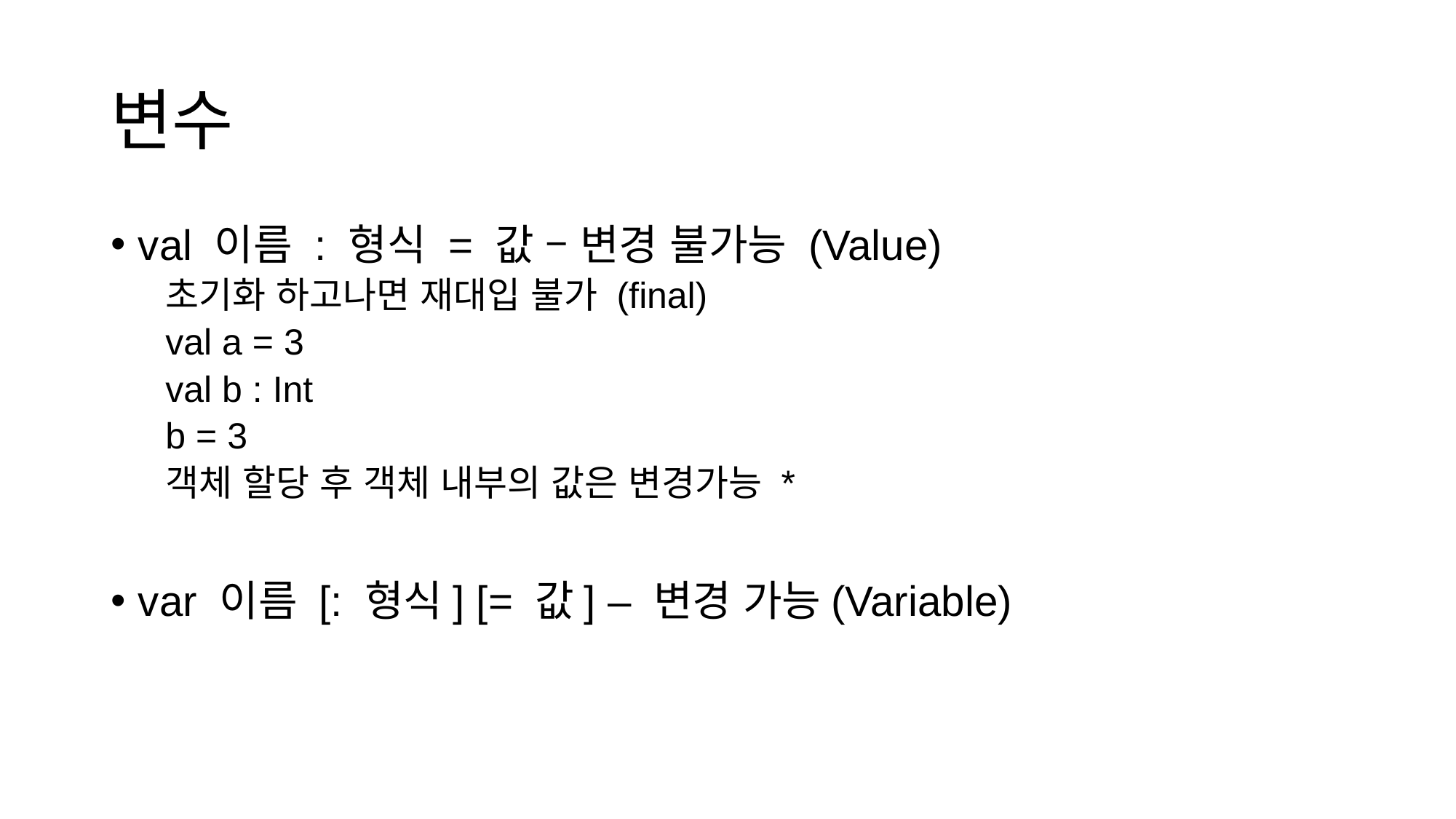

# 변수
val 이름 : 형식 = 값 – 변경 불가능 (Value)
초기화 하고나면 재대입 불가 (final)
val a = 3
val b : Int
b = 3
객체 할당 후 객체 내부의 값은 변경가능 *

var 이름 [: 형식] [= 값] – 변경 가능(Variable)